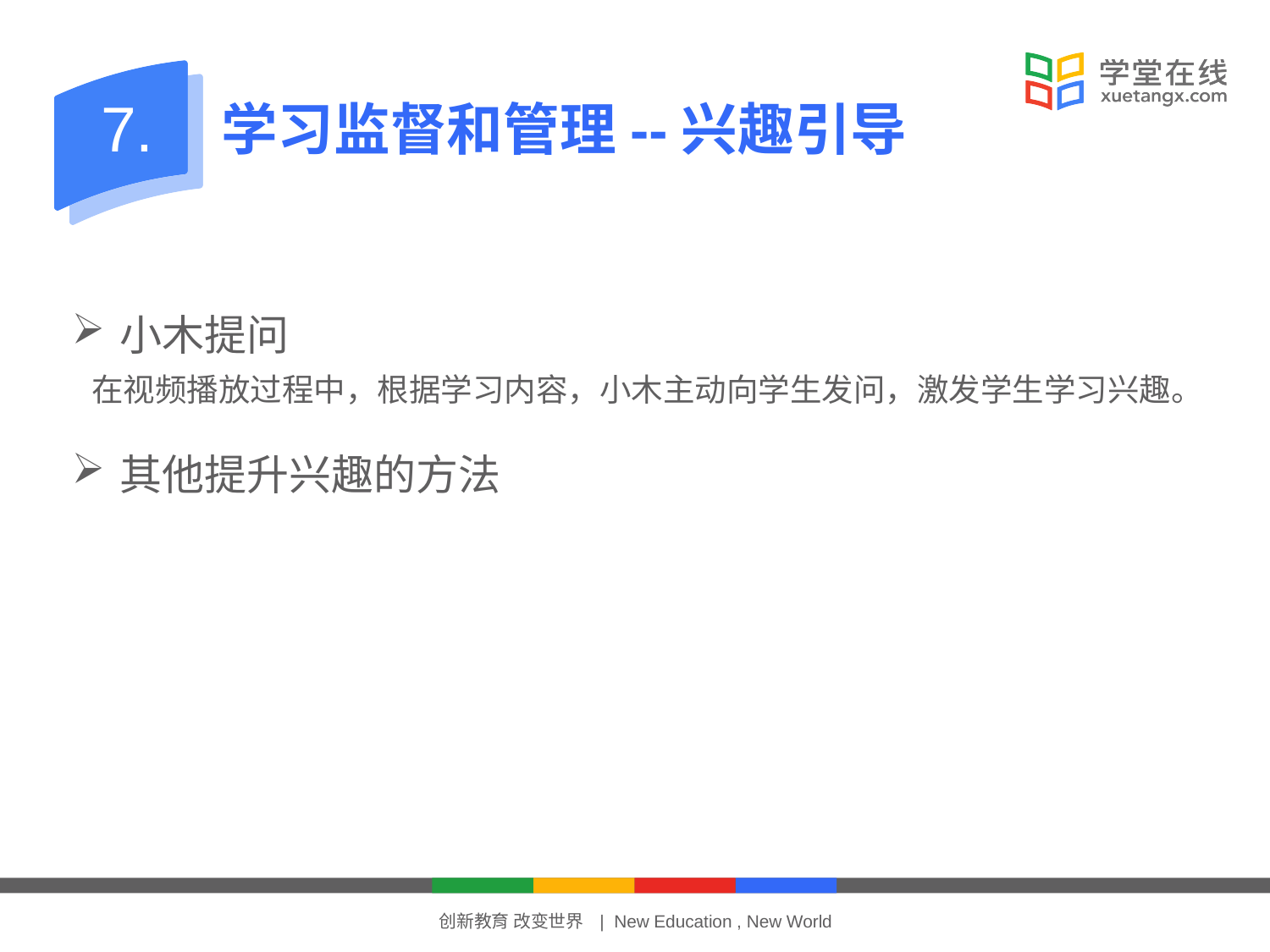

7.
学习监督和管理--兴趣引导
小木提问
 在视频播放过程中，根据学习内容，小木主动向学生发问，激发学生学习兴趣。

其他提升兴趣的方法